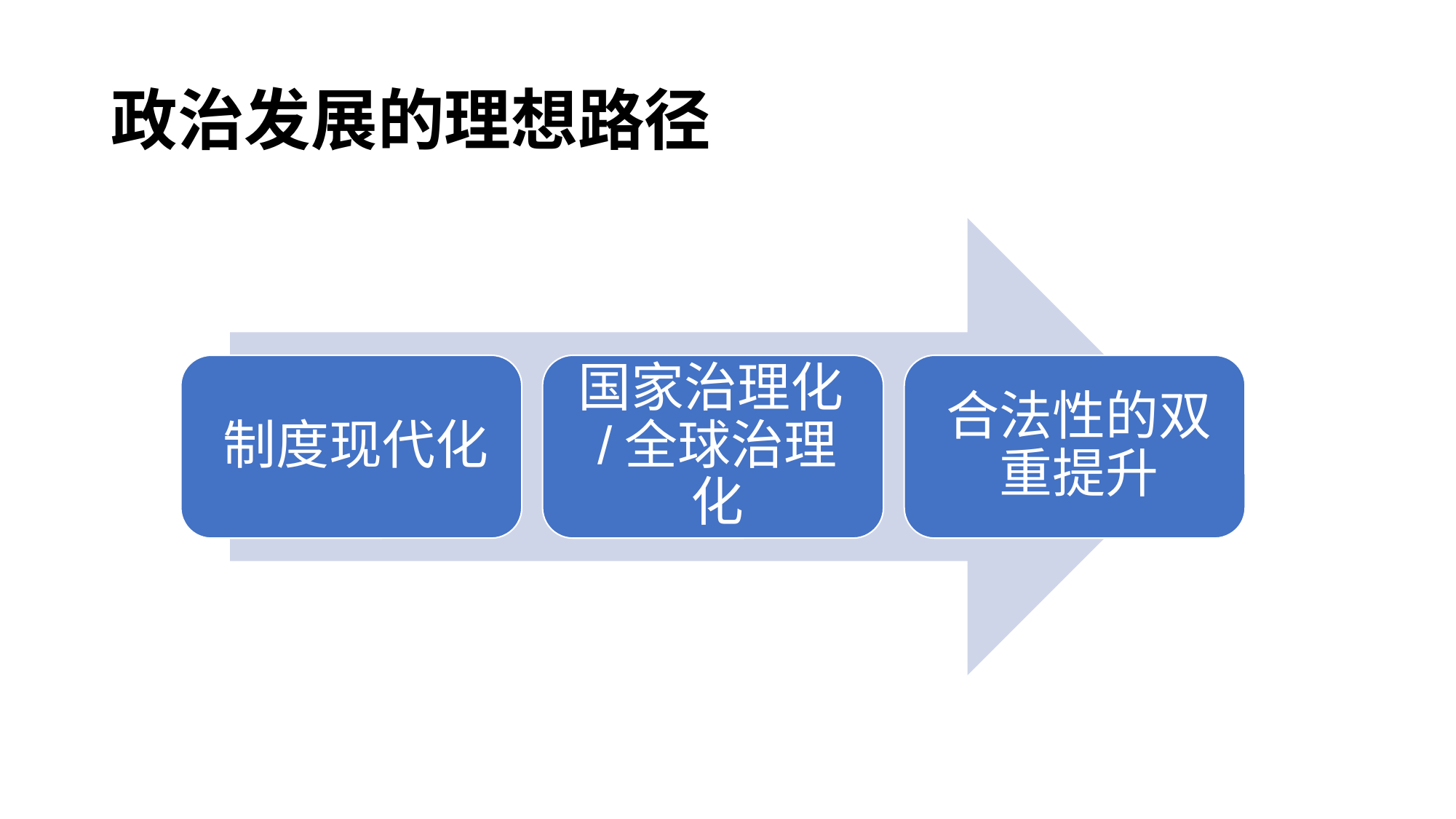

# 政治发展的理想路径
制度现代化
国家治理化/全球治理化
合法性的双重提升